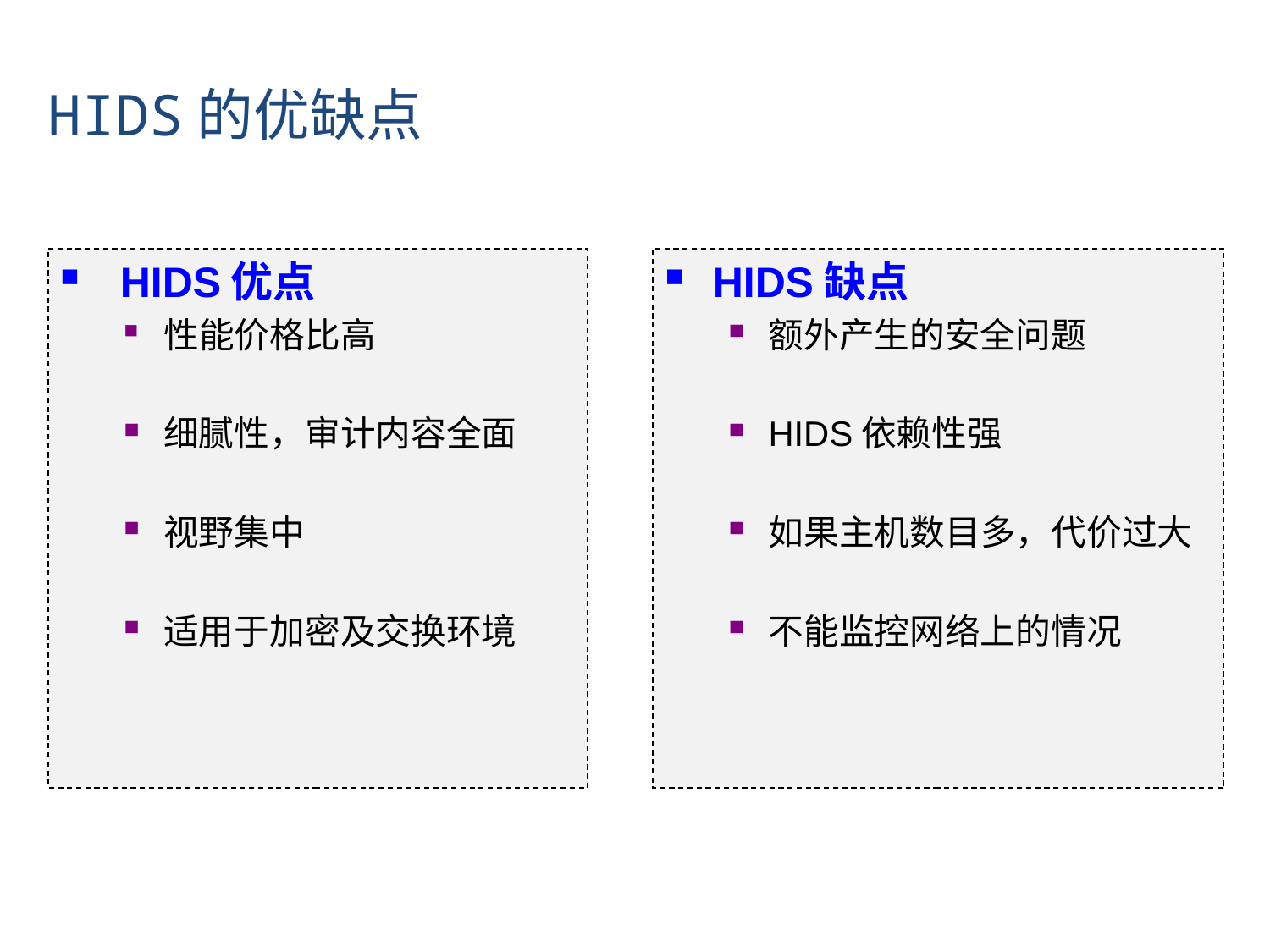

HIDS的优缺点
 HIDS优点
性能价格比高

细腻性，审计内容全面

视野集中

适用于加密及交换环境
HIDS缺点
额外产生的安全问题

HIDS依赖性强

如果主机数目多，代价过大

不能监控网络上的情况